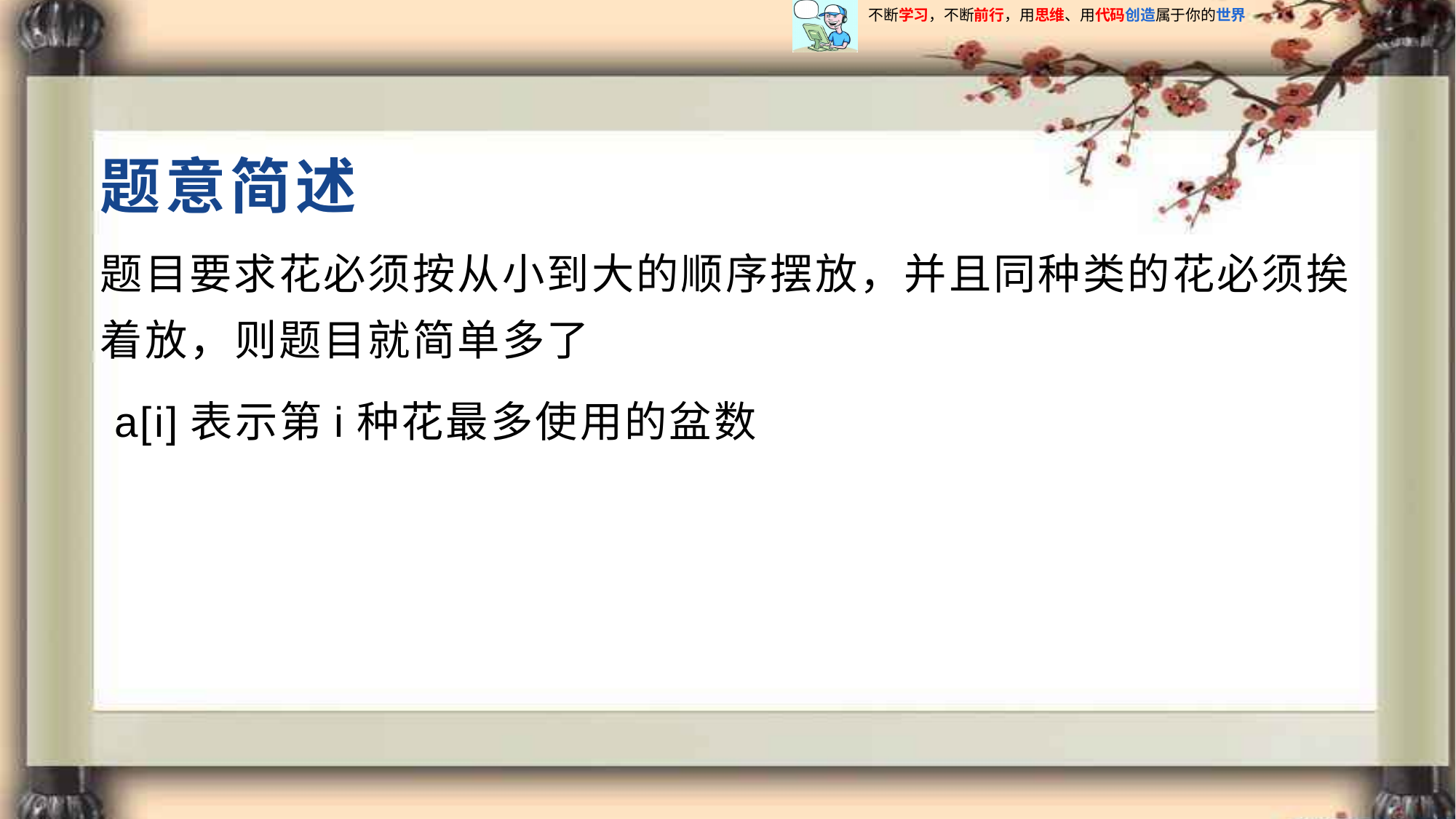

# 题意简述
题目要求花必须按从小到大的顺序摆放，并且同种类的花必须挨着放，则题目就简单多了
 a[i]表示第i种花最多使用的盆数